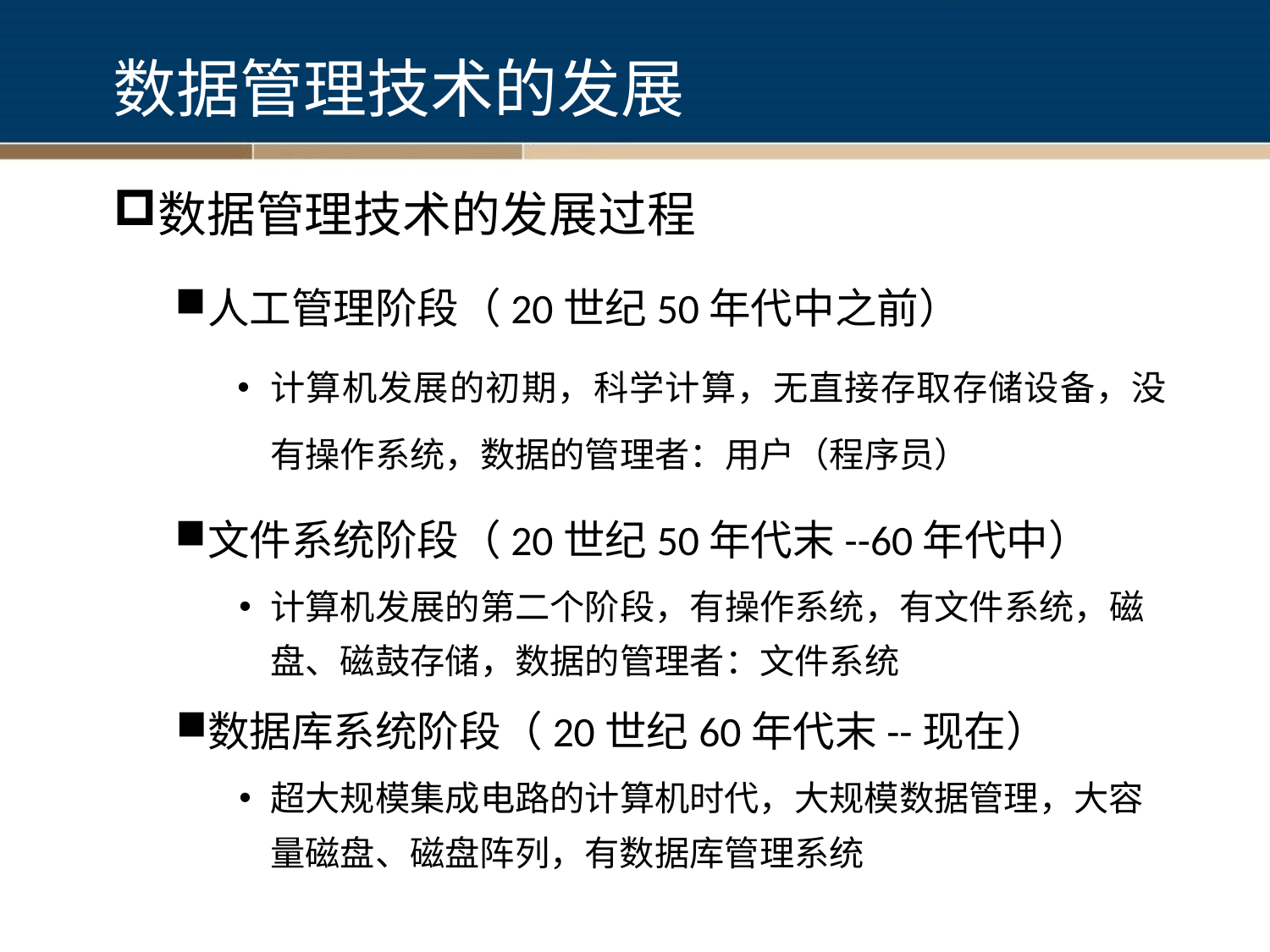

# 数据管理技术的发展
数据管理技术的发展过程
人工管理阶段（20世纪50年代中之前）
计算机发展的初期，科学计算，无直接存取存储设备，没有操作系统，数据的管理者：用户（程序员）
文件系统阶段（20世纪50年代末--60年代中）
计算机发展的第二个阶段，有操作系统，有文件系统，磁盘、磁鼓存储，数据的管理者：文件系统
数据库系统阶段（20世纪60年代末--现在）
超大规模集成电路的计算机时代，大规模数据管理，大容量磁盘、磁盘阵列，有数据库管理系统